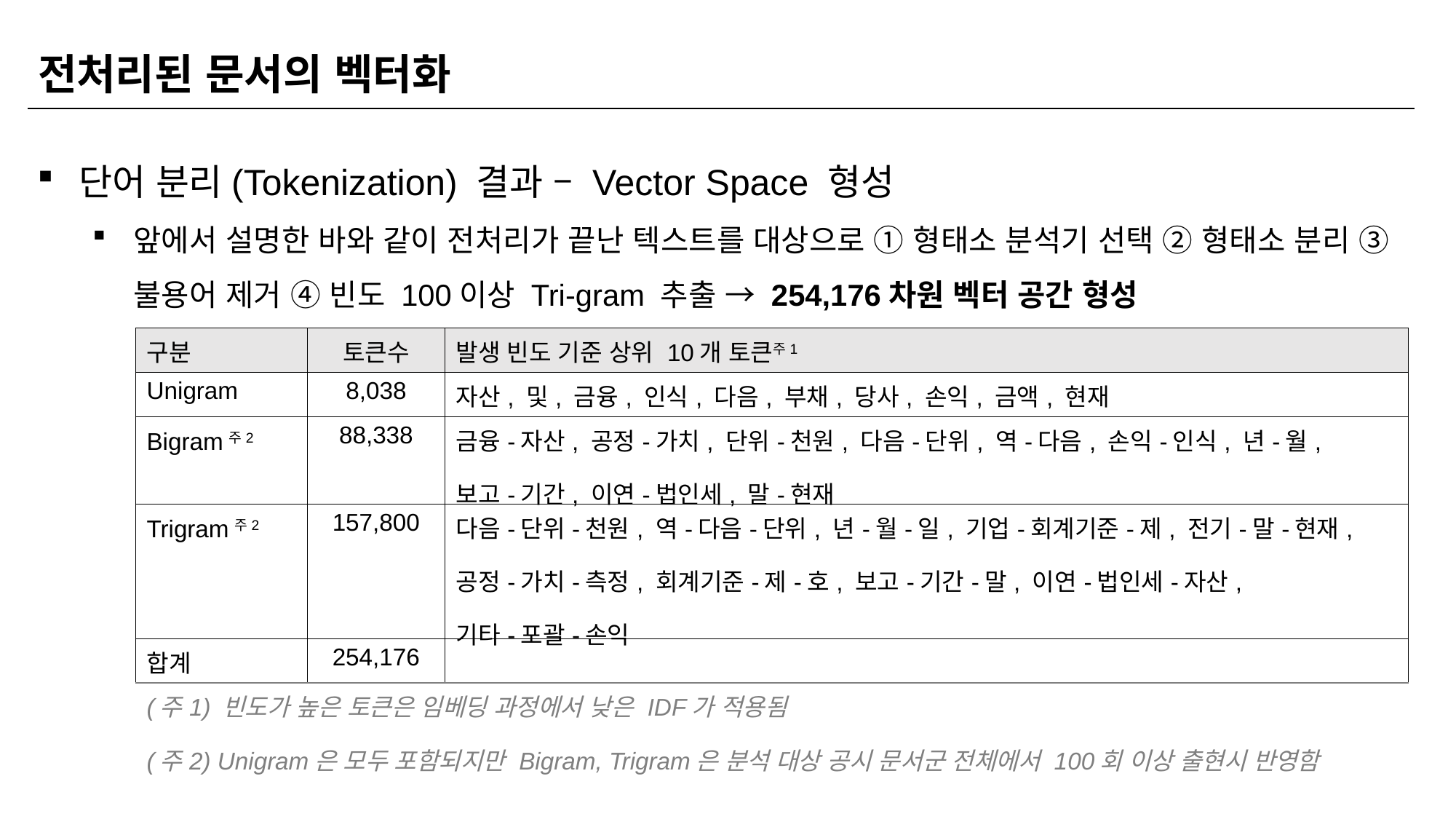

| 전처리된 문서의 벡터화 |
| --- |
단어 분리(Tokenization) 결과 – Vector Space 형성
앞에서 설명한 바와 같이 전처리가 끝난 텍스트를 대상으로 ① 형태소 분석기 선택 ② 형태소 분리 ③ 불용어 제거 ④ 빈도 100이상 Tri-gram 추출 → 254,176차원 벡터 공간 형성

| 구분 | 토큰수 | 발생 빈도 기준 상위 10개 토큰주1 |
| --- | --- | --- |
| Unigram | 8,038 | 자산, 및, 금융, 인식, 다음, 부채, 당사, 손익, 금액, 현재 |
| Bigram주2 | 88,338 | 금융-자산, 공정-가치, 단위-천원, 다음-단위, 역-다음, 손익-인식, 년-월, 보고-기간, 이연-법인세, 말-현재 |
| Trigram주2 | 157,800 | 다음-단위-천원, 역-다음-단위, 년-월-일, 기업-회계기준-제, 전기-말-현재, 공정-가치-측정, 회계기준-제-호, 보고-기간-말, 이연-법인세-자산, 기타-포괄-손익 |
| 합계 | 254,176 |  |
| (주1) 빈도가 높은 토큰은 임베딩 과정에서 낮은 IDF가 적용됨 (주2) Unigram은 모두 포함되지만 Bigram, Trigram은 분석 대상 공시 문서군 전체에서 100회 이상 출현시 반영함 |  |  |